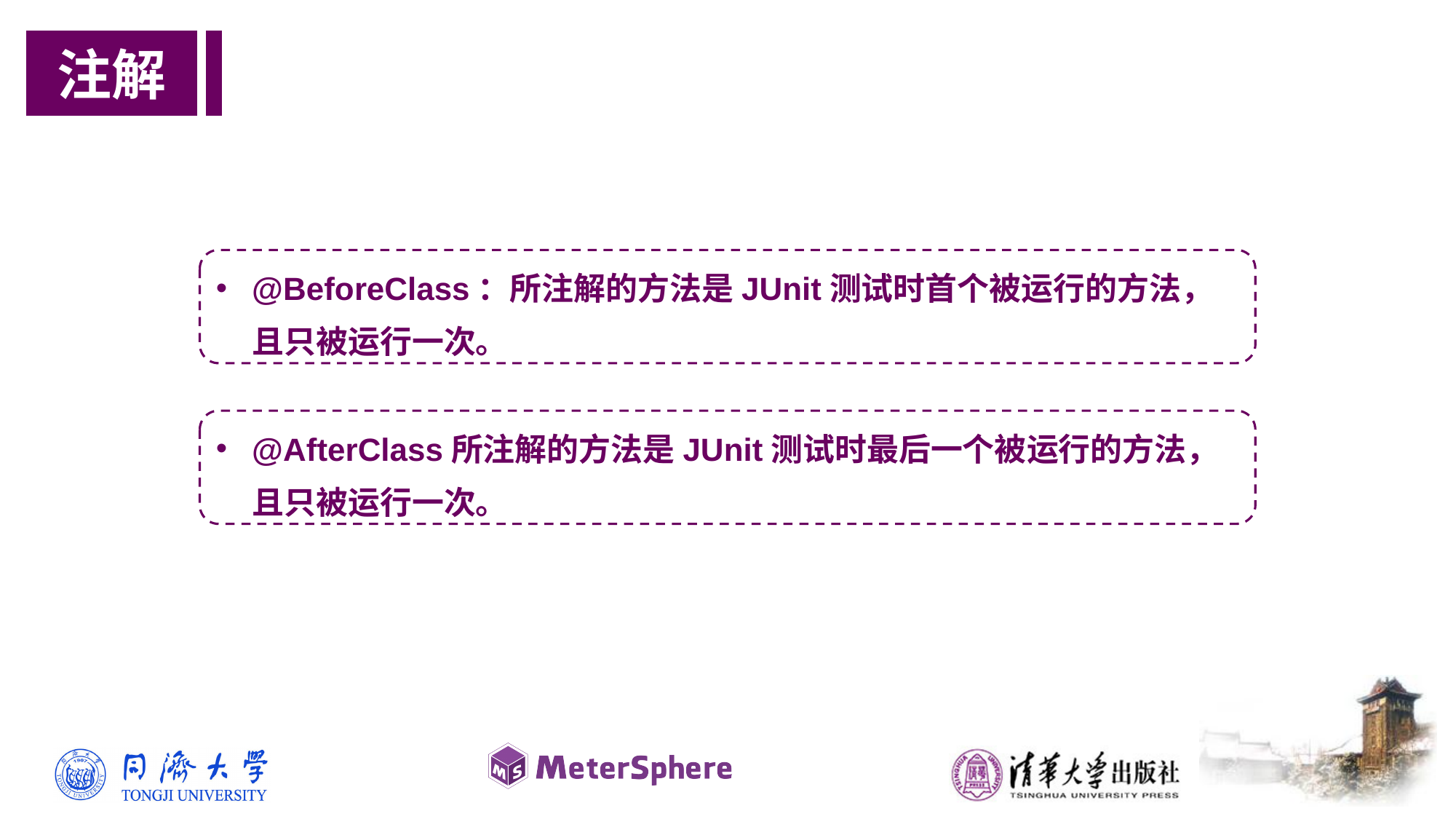

注解
@BeforeClass：所注解的方法是JUnit测试时首个被运行的方法，且只被运行一次。
@AfterClass所注解的方法是JUnit测试时最后一个被运行的方法，且只被运行一次。